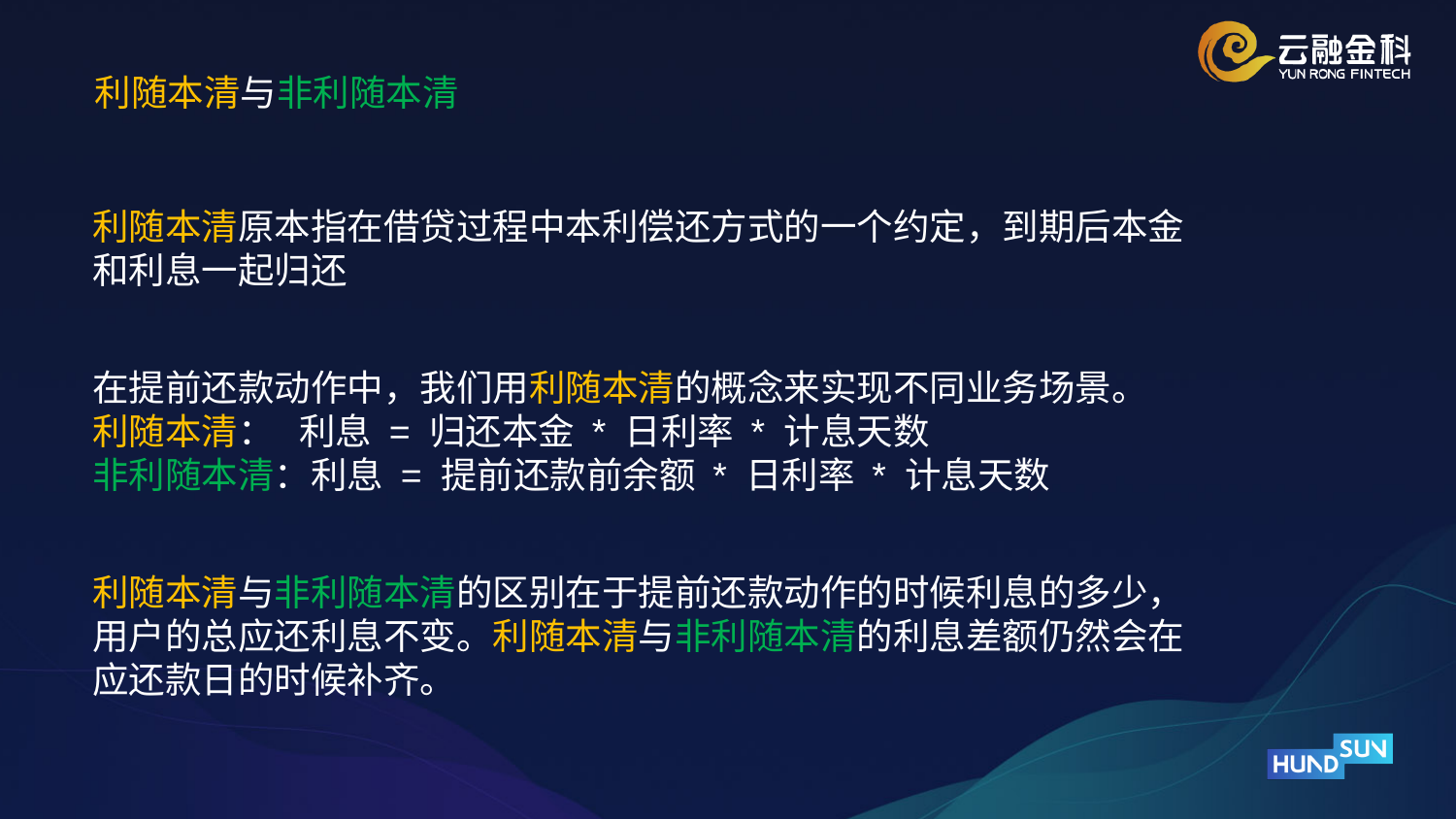

利随本清与非利随本清
利随本清原本指在借贷过程中本利偿还方式的一个约定，到期后本金和利息一起归还
在提前还款动作中，我们用利随本清的概念来实现不同业务场景。
利随本清：   利息 = 归还本金 * 日利率 * 计息天数
非利随本清：利息 = 提前还款前余额 * 日利率 * 计息天数
利随本清与非利随本清的区别在于提前还款动作的时候利息的多少，用户的总应还利息不变。利随本清与非利随本清的利息差额仍然会在应还款日的时候补齐。